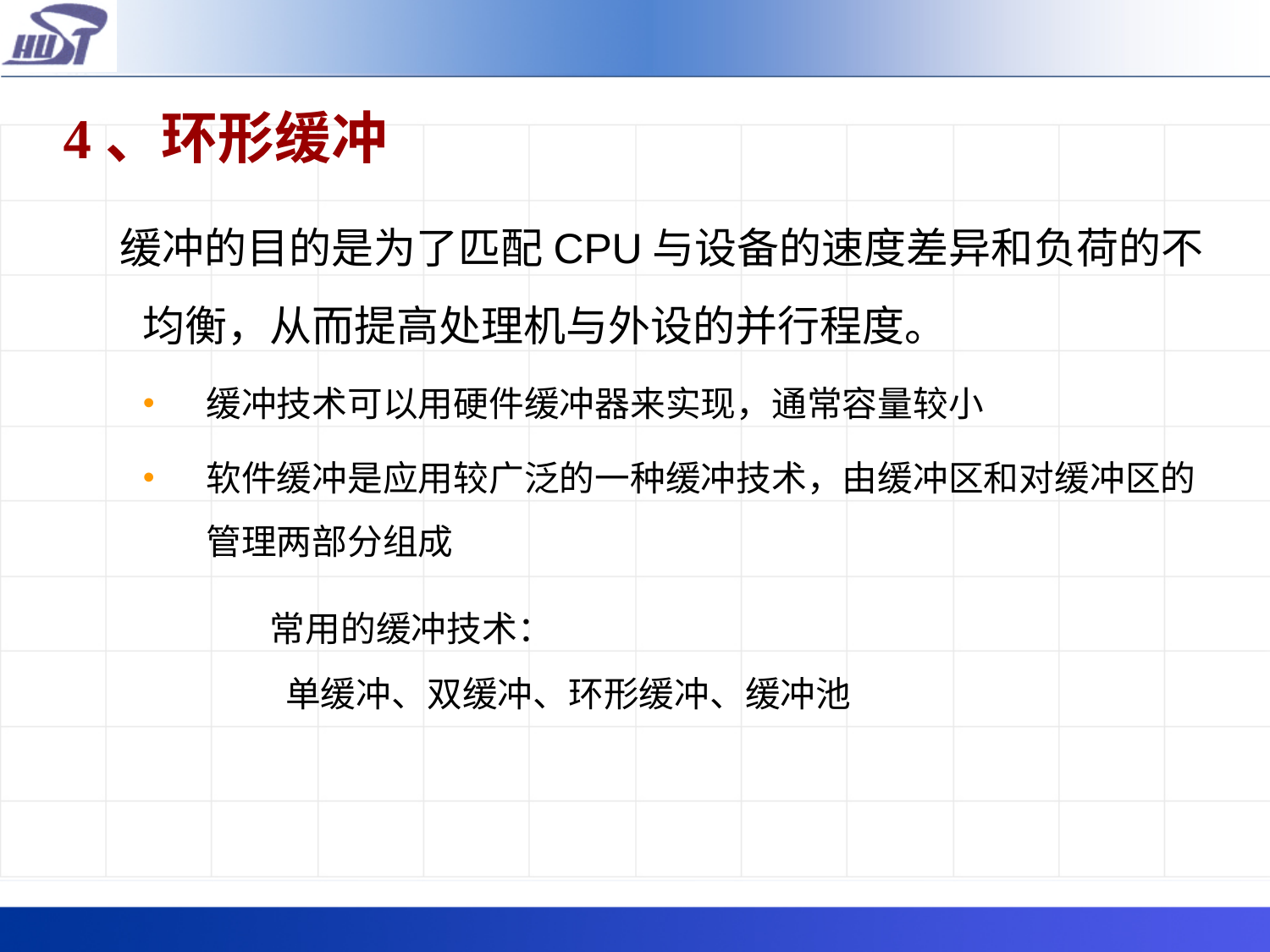

# 4、环形缓冲
    缓冲的目的是为了匹配CPU与设备的速度差异和负荷的不均衡，从而提高处理机与外设的并行程度。
缓冲技术可以用硬件缓冲器来实现，通常容量较小
软件缓冲是应用较广泛的一种缓冲技术，由缓冲区和对缓冲区的管理两部分组成
	常用的缓冲技术：
	  单缓冲、双缓冲、环形缓冲、缓冲池